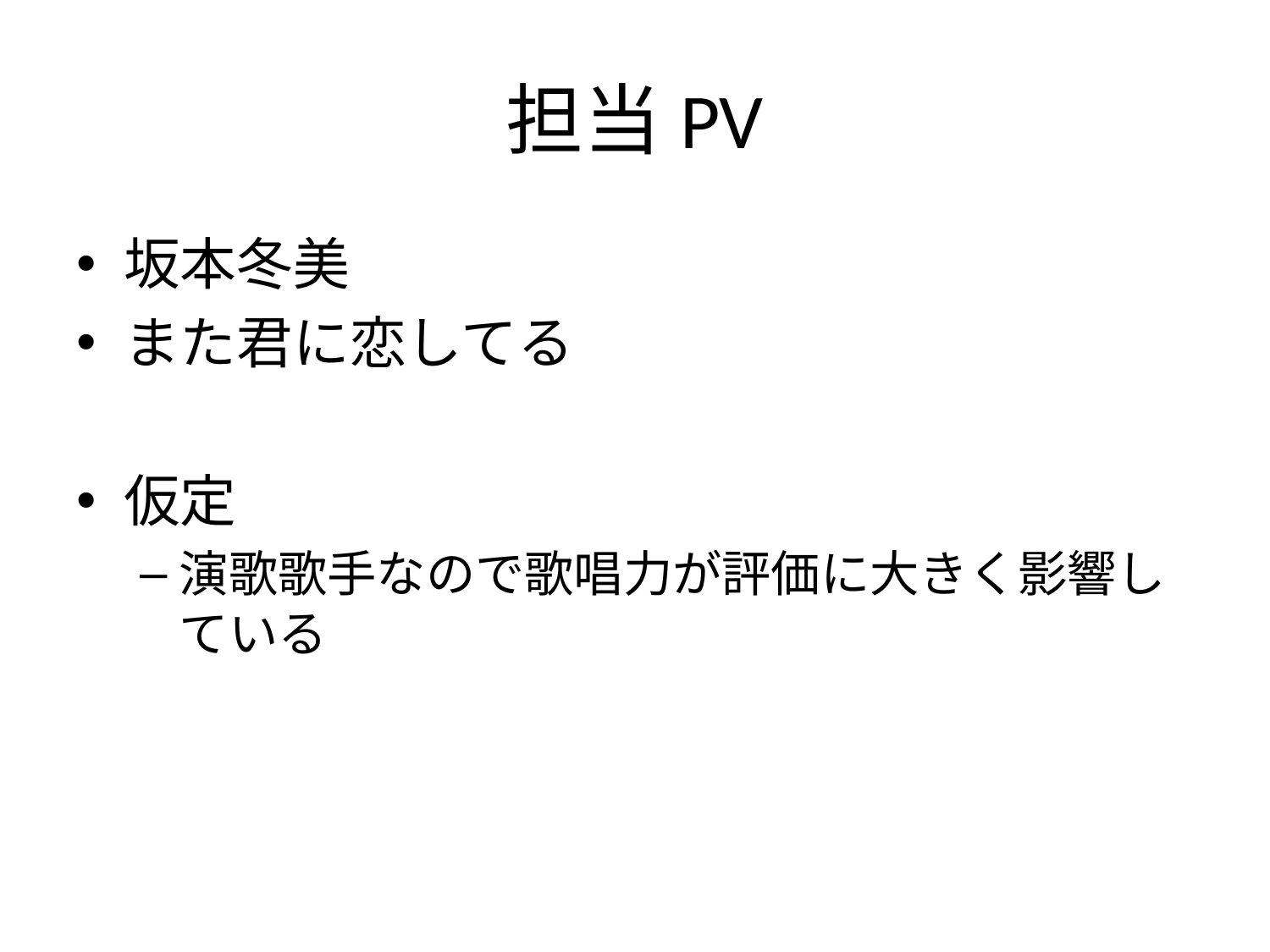

# 担当PV
坂本冬美
また君に恋してる

仮定
演歌歌手なので歌唱力が評価に大きく影響している